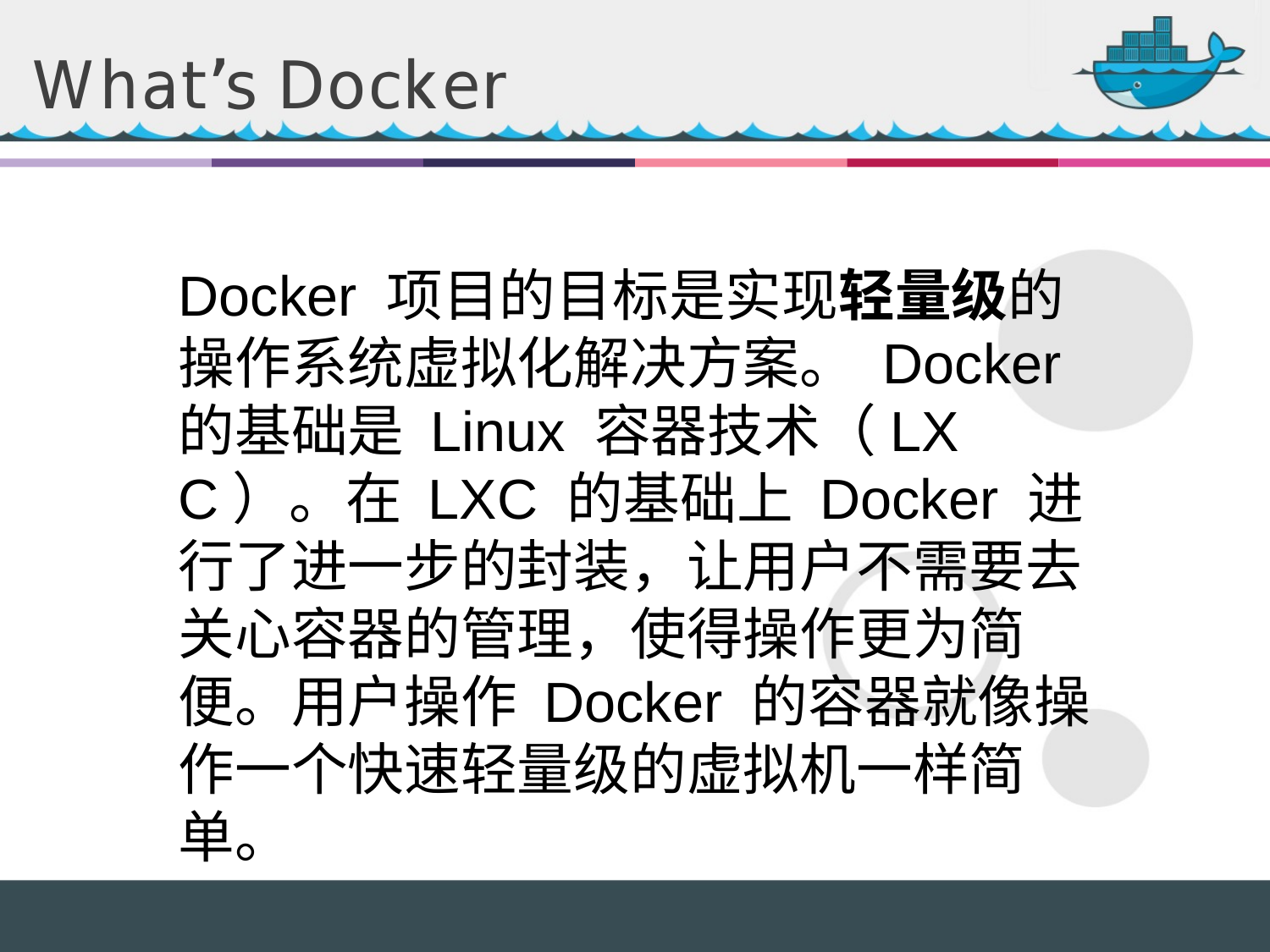

What’s Docker
Docker 项目的目标是实现轻量级的操作系统虚拟化解决方案。 Docker 的基础是 Linux 容器技术（LXC）。在 LXC 的基础上 Docker 进行了进一步的封装，让用户不需要去关心容器的管理，使得操作更为简便。用户操作 Docker 的容器就像操作一个快速轻量级的虚拟机一样简单。